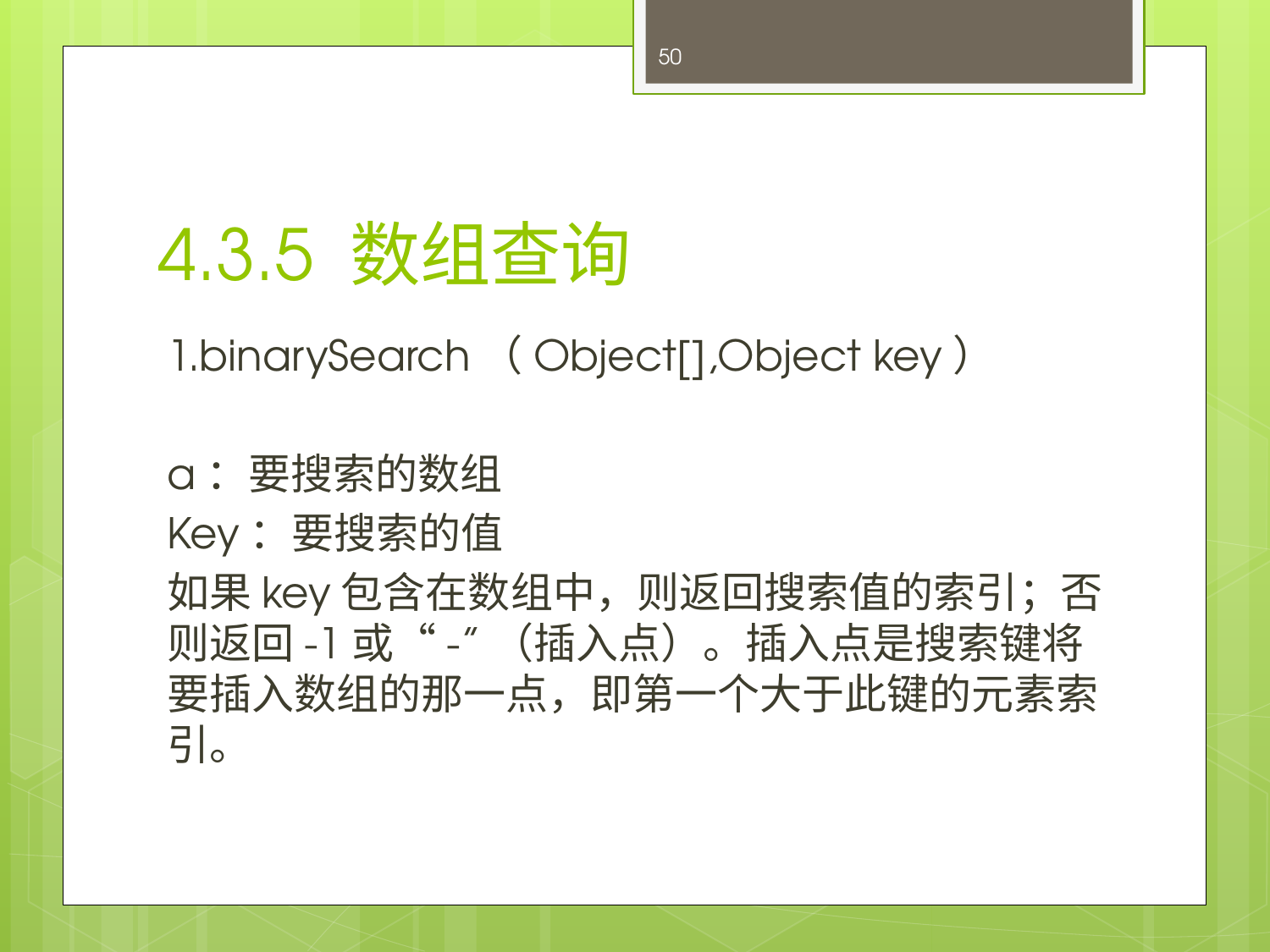

50
# 4.3.5 数组查询
1.binarySearch（Object[],Object key）

a：要搜索的数组
Key：要搜索的值
如果key包含在数组中，则返回搜索值的索引；否则返回-1或“-”（插入点）。插入点是搜索键将要插入数组的那一点，即第一个大于此键的元素索引。